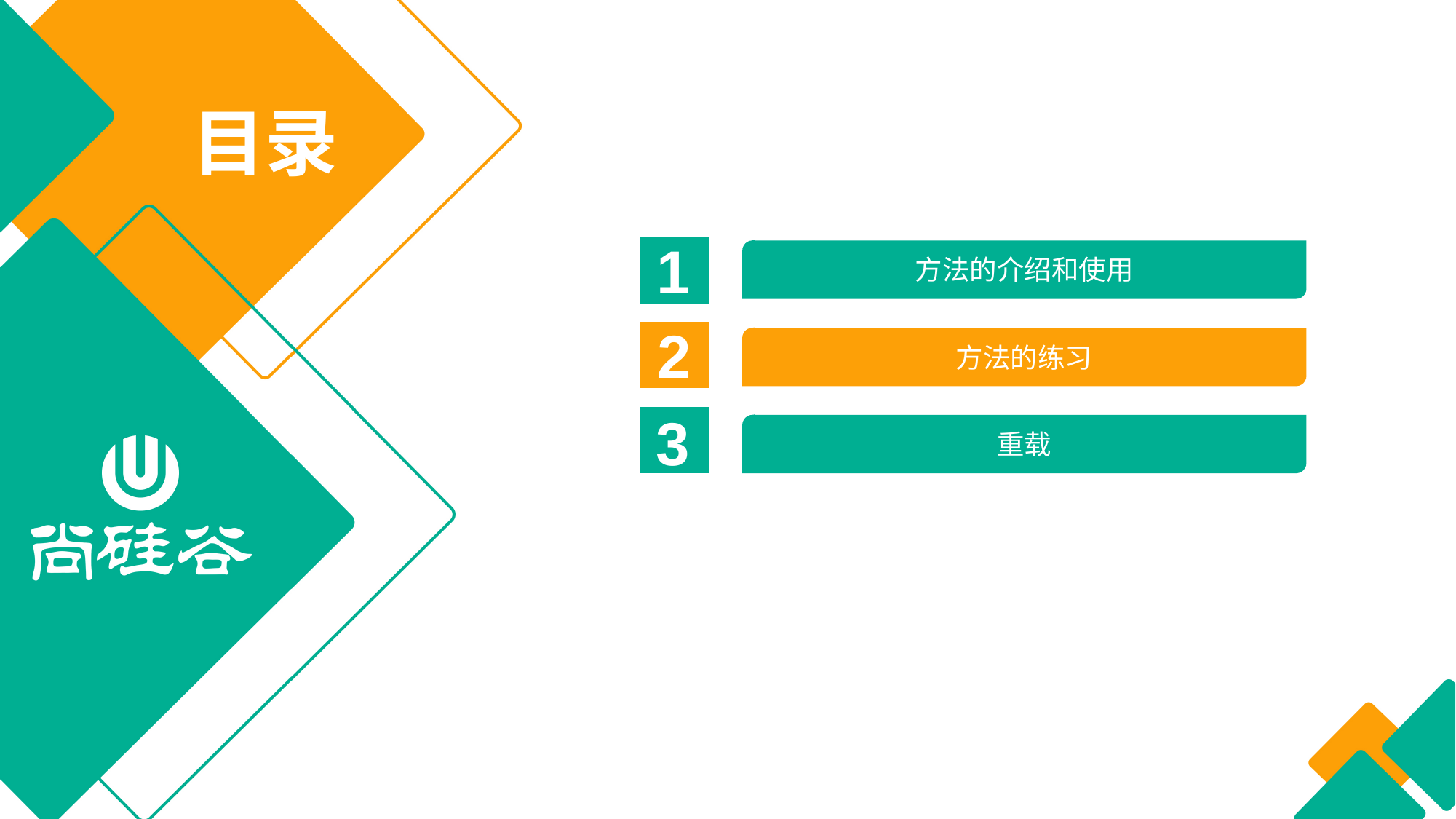

目录
1

方法的介绍和使用
2

方法的练习
3

重载